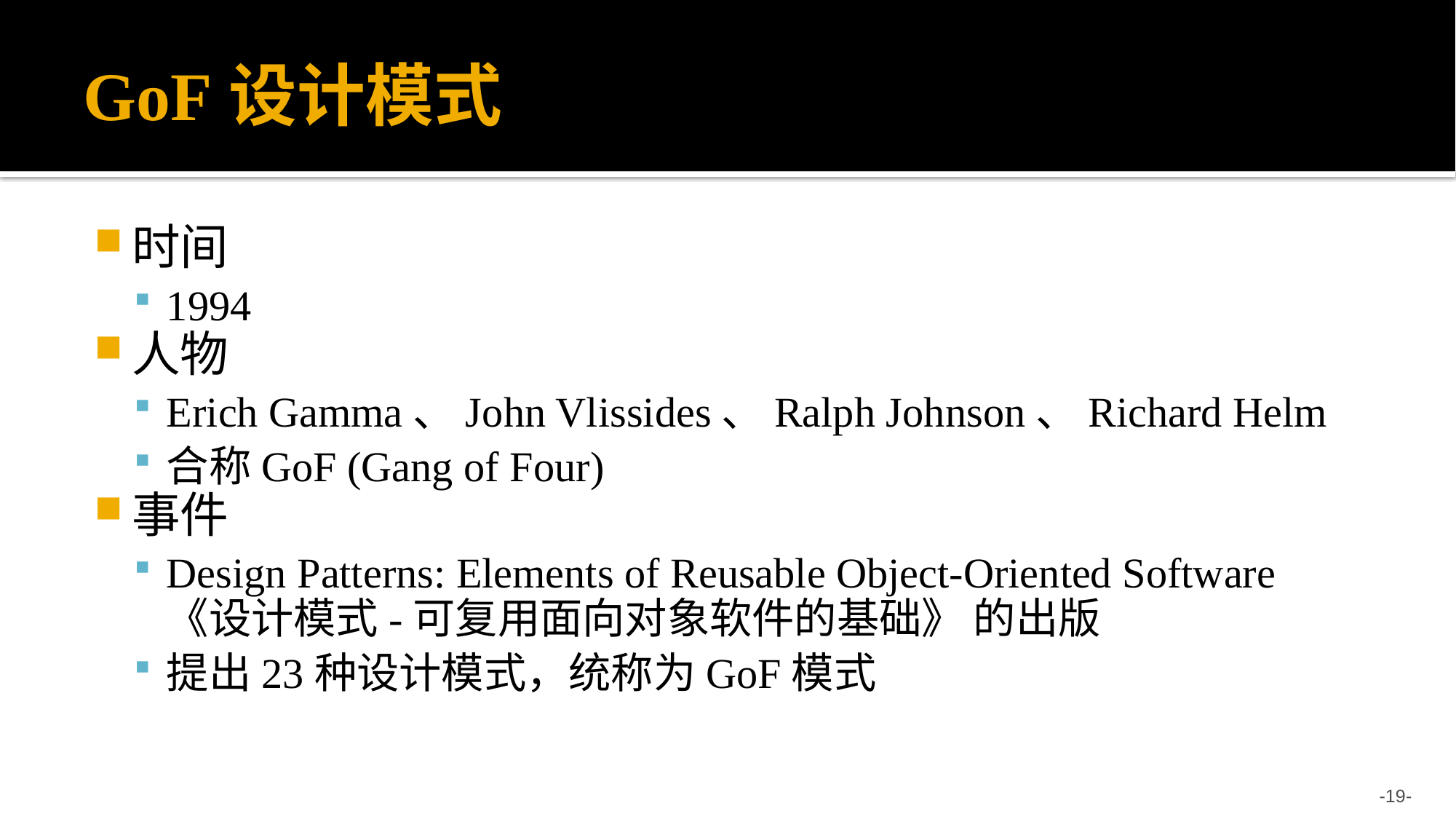

# GoF设计模式
时间
1994
人物
Erich Gamma、John Vlissides、Ralph Johnson、Richard Helm
合称GoF (Gang of Four)
事件
Design Patterns: Elements of Reusable Object-Oriented Software 《设计模式-可复用面向对象软件的基础》 的出版
提出23种设计模式，统称为GoF模式
-19-